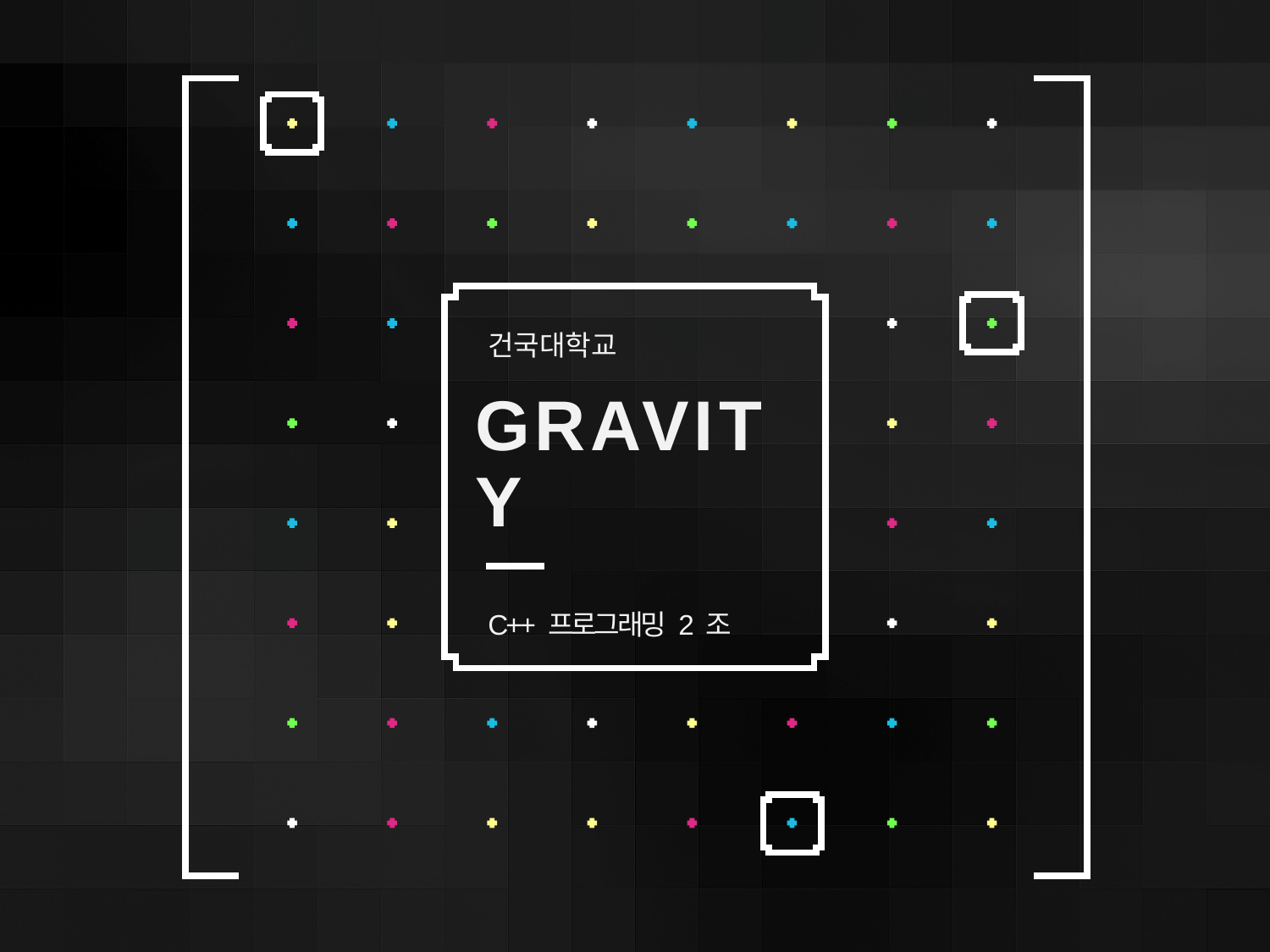

# 건국대학교
GRAVITY
C++ 프로그래밍 2 조